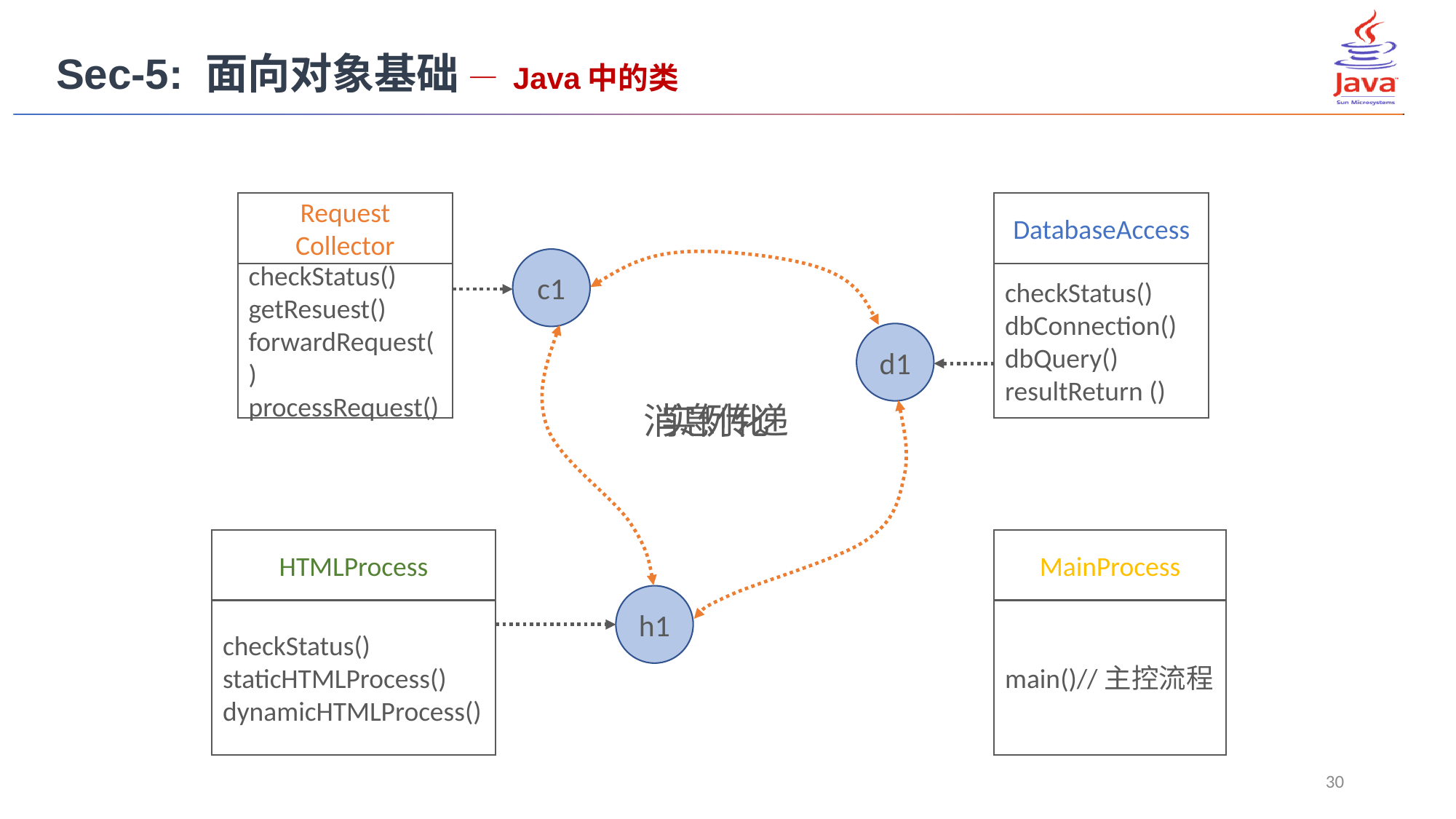

Sec-5: 面向对象基础 — Java中的类
Request Collector
DatabaseAccess
c1

checkStatus()
getResuest()
forwardRequest()
processRequest()
checkStatus()
dbConnection()
dbQuery()
resultReturn ()
d1

消息传递
实例化

HTMLProcess
MainProcess
h1
checkStatus()
staticHTMLProcess()
dynamicHTMLProcess()
main()//主控流程
30